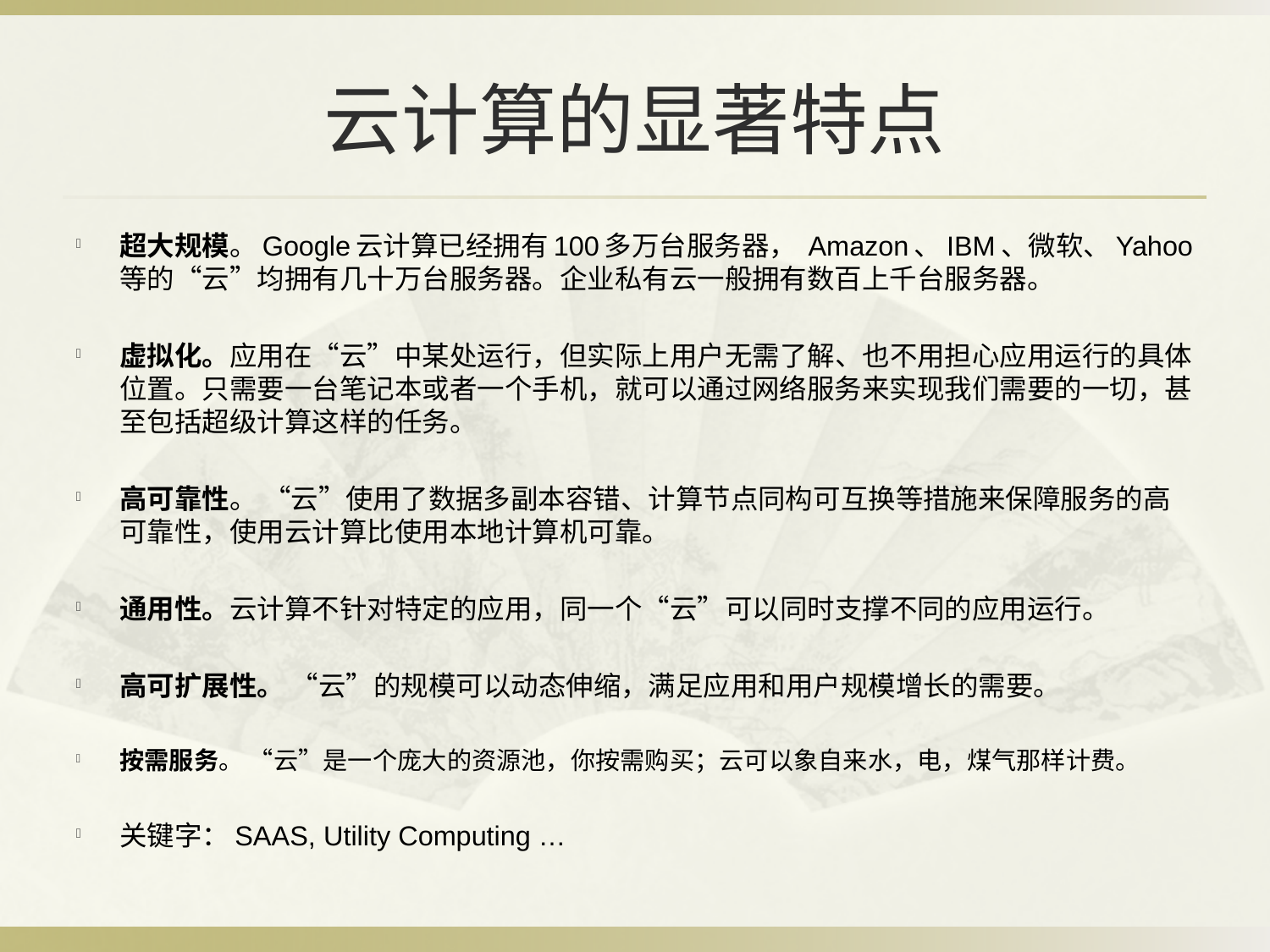

# 云计算的显著特点
超大规模。Google云计算已经拥有100多万台服务器， Amazon、IBM、微软、Yahoo等的“云”均拥有几十万台服务器。企业私有云一般拥有数百上千台服务器。

虚拟化。应用在“云”中某处运行，但实际上用户无需了解、也不用担心应用运行的具体位置。只需要一台笔记本或者一个手机，就可以通过网络服务来实现我们需要的一切，甚至包括超级计算这样的任务。

高可靠性。 “云”使用了数据多副本容错、计算节点同构可互换等措施来保障服务的高可靠性，使用云计算比使用本地计算机可靠。

通用性。云计算不针对特定的应用，同一个“云”可以同时支撑不同的应用运行。

高可扩展性。 “云”的规模可以动态伸缩，满足应用和用户规模增长的需要。

按需服务。 “云”是一个庞大的资源池，你按需购买；云可以象自来水，电，煤气那样计费。

关键字：SAAS, Utility Computing …